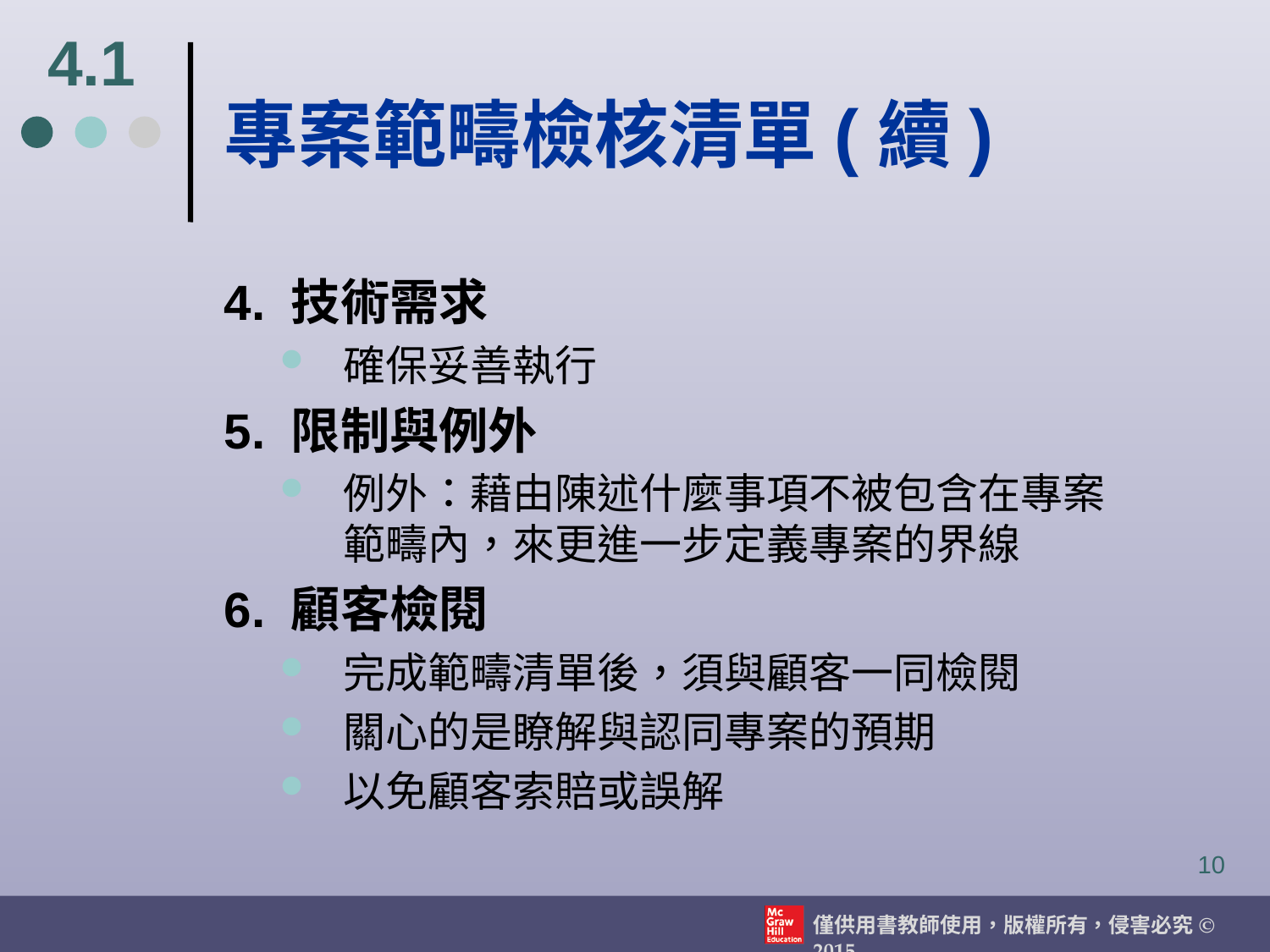

4.1
# 專案範疇檢核清單(續)
4. 技術需求
確保妥善執行
5. 限制與例外
例外：藉由陳述什麼事項不被包含在專案範疇內，來更進一步定義專案的界線
6. 顧客檢閱
完成範疇清單後，須與顧客一同檢閱
關心的是瞭解與認同專案的預期
以免顧客索賠或誤解
10